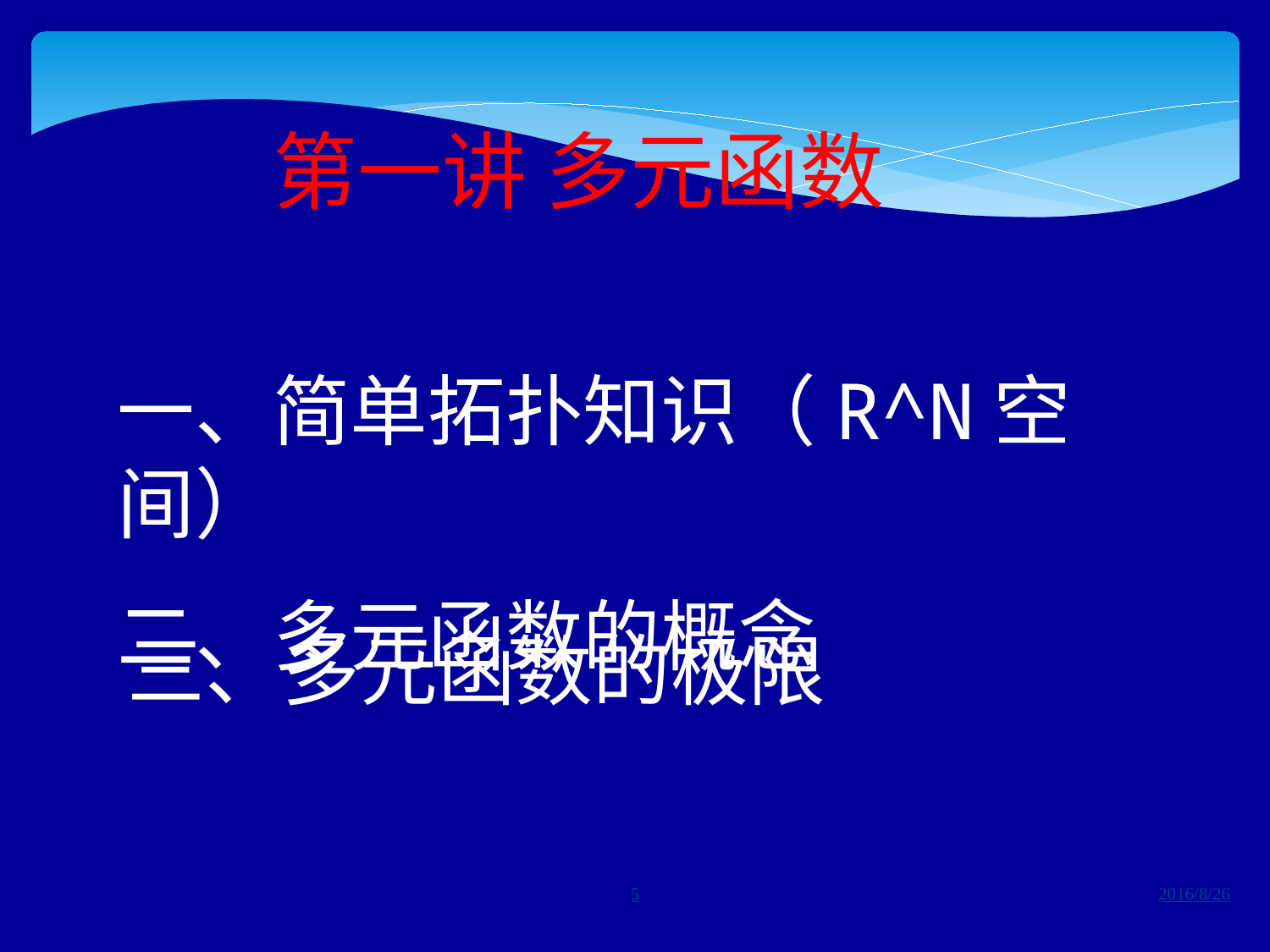

第一讲 多元函数
一、简单拓扑知识（R^N空间）
二、多元函数的概念
三、多元函数的极限
5
2016/8/26